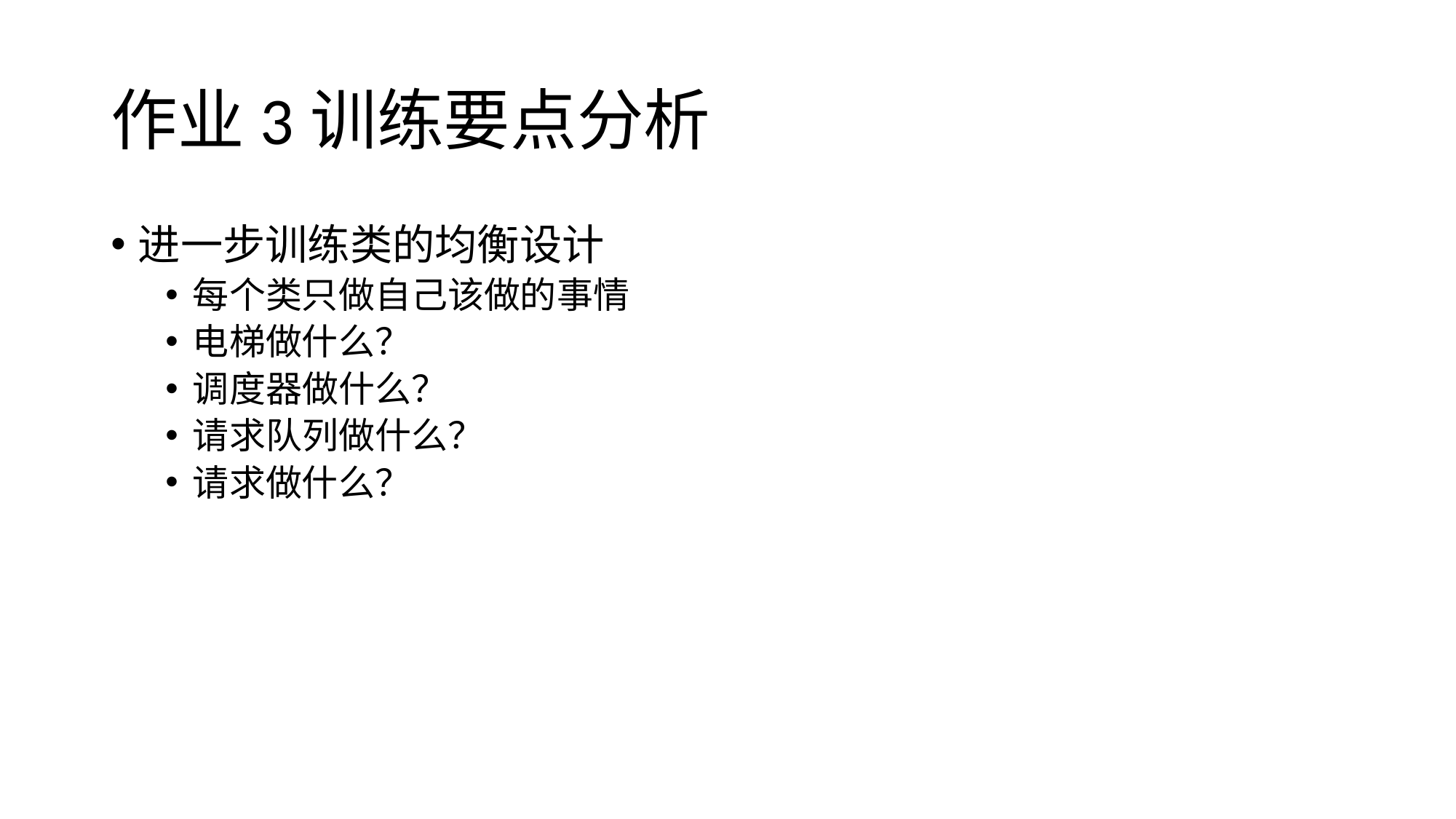

# 作业3训练要点分析
进一步训练类的均衡设计
每个类只做自己该做的事情
电梯做什么？
调度器做什么？
请求队列做什么？
请求做什么？